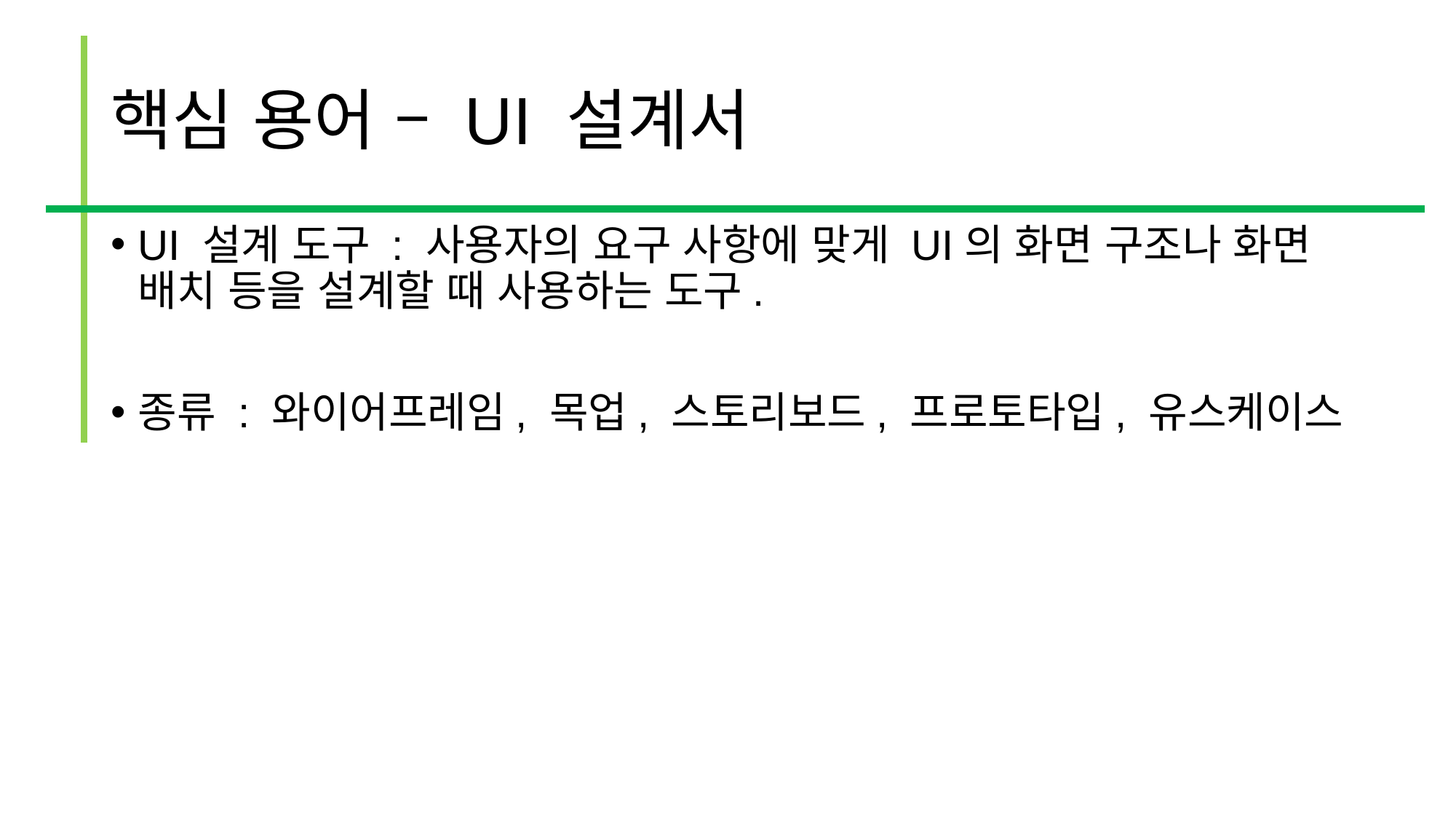

# 핵심 용어 – UI 설계서
UI 설계 도구 : 사용자의 요구 사항에 맞게 UI의 화면 구조나 화면 배치 등을 설계할 때 사용하는 도구.

종류 : 와이어프레임, 목업, 스토리보드, 프로토타입, 유스케이스